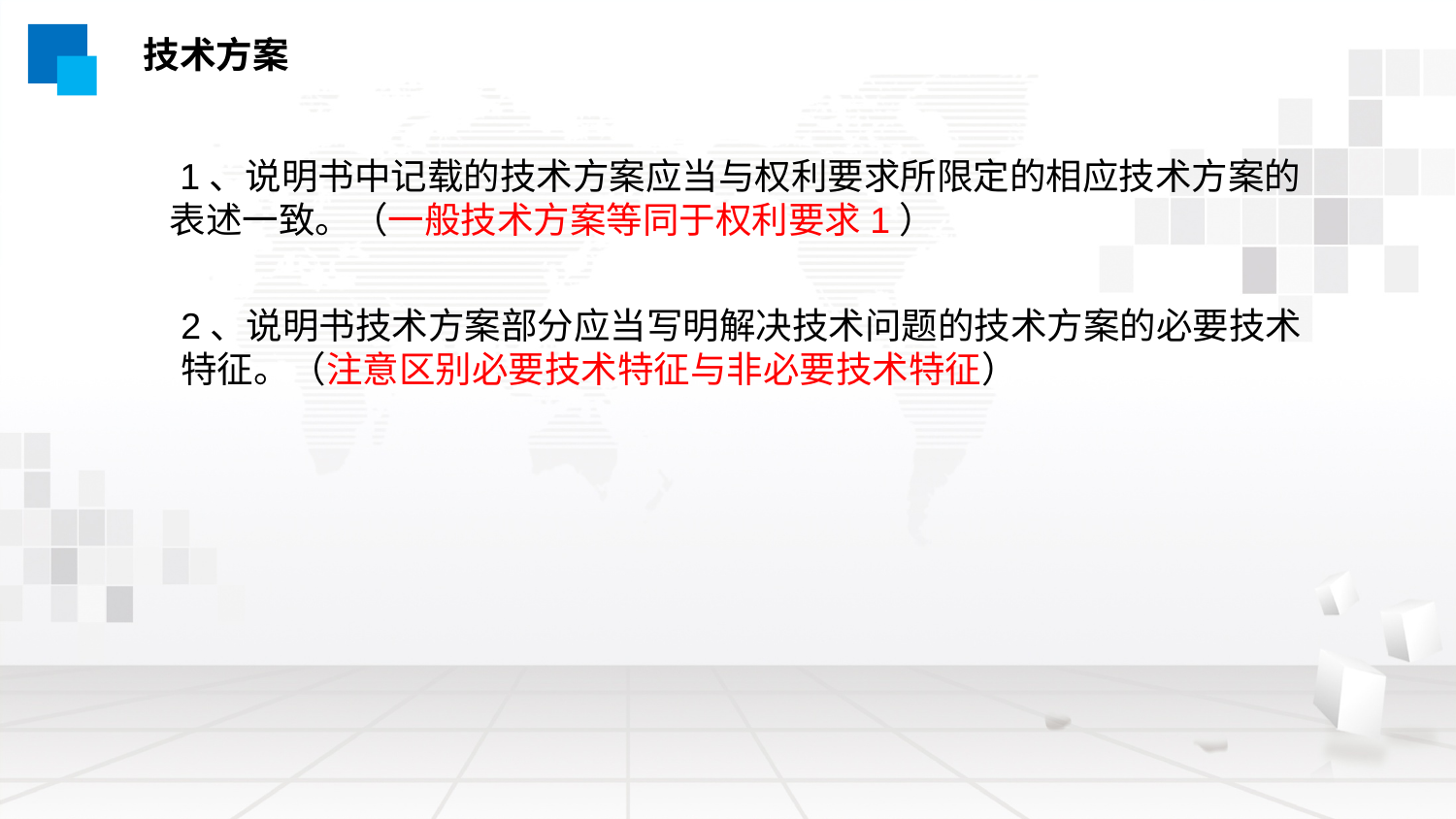

技术方案
 1、说明书中记载的技术方案应当与权利要求所限定的相应技术方案的表述一致。（一般技术方案等同于权利要求1）
2、说明书技术方案部分应当写明解决技术问题的技术方案的必要技术特征。（注意区别必要技术特征与非必要技术特征）